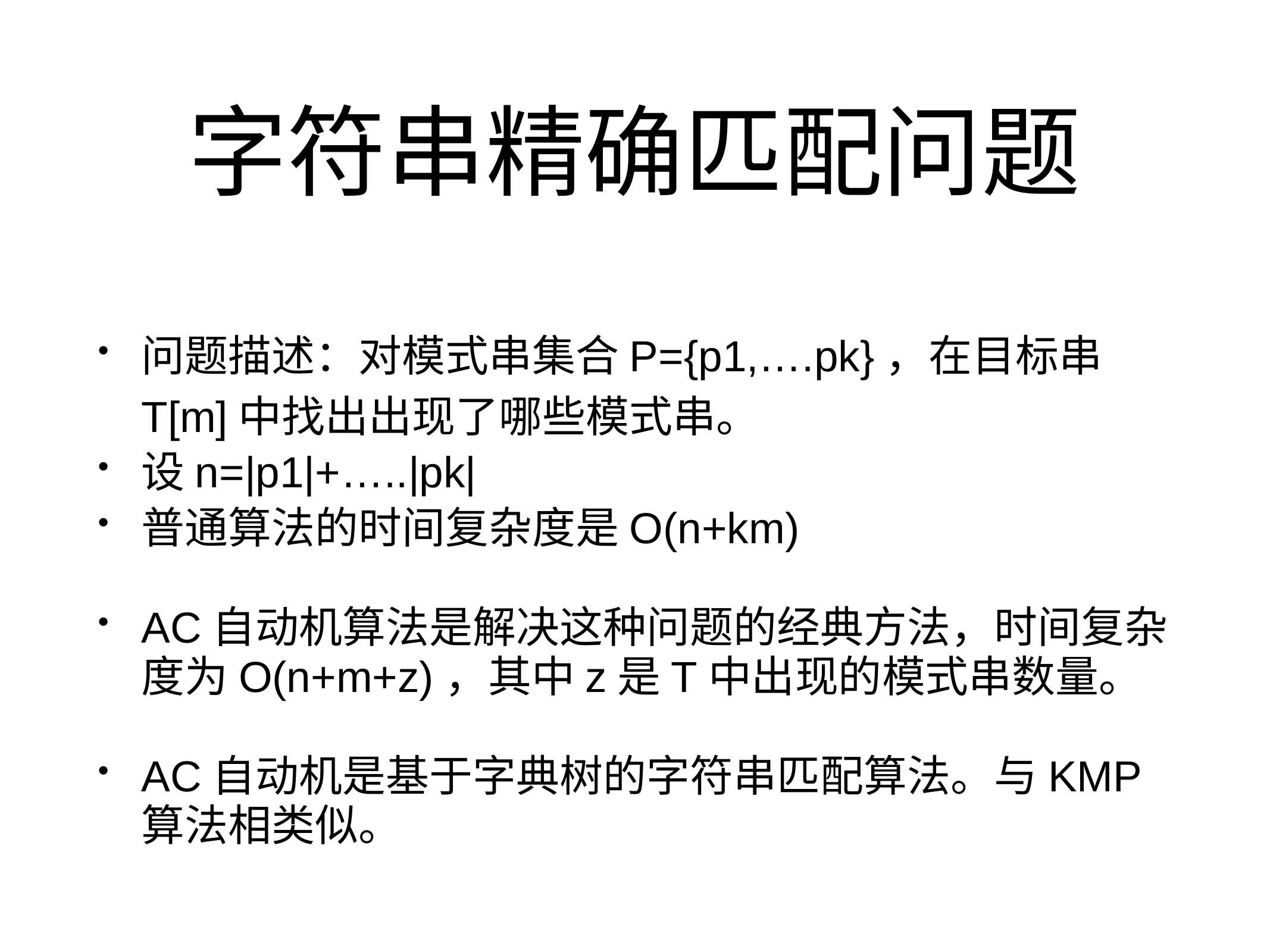

# 字符串精确匹配问题
问题描述：对模式串集合P={p1,….pk}，在目标串T[m]中找出出现了哪些模式串。
设n=|p1|+…..|pk|
普通算法的时间复杂度是O(n+km)
AC自动机算法是解决这种问题的经典方法，时间复杂度为O(n+m+z)，其中z是T中出现的模式串数量。
AC自动机是基于字典树的字符串匹配算法。与KMP算法相类似。